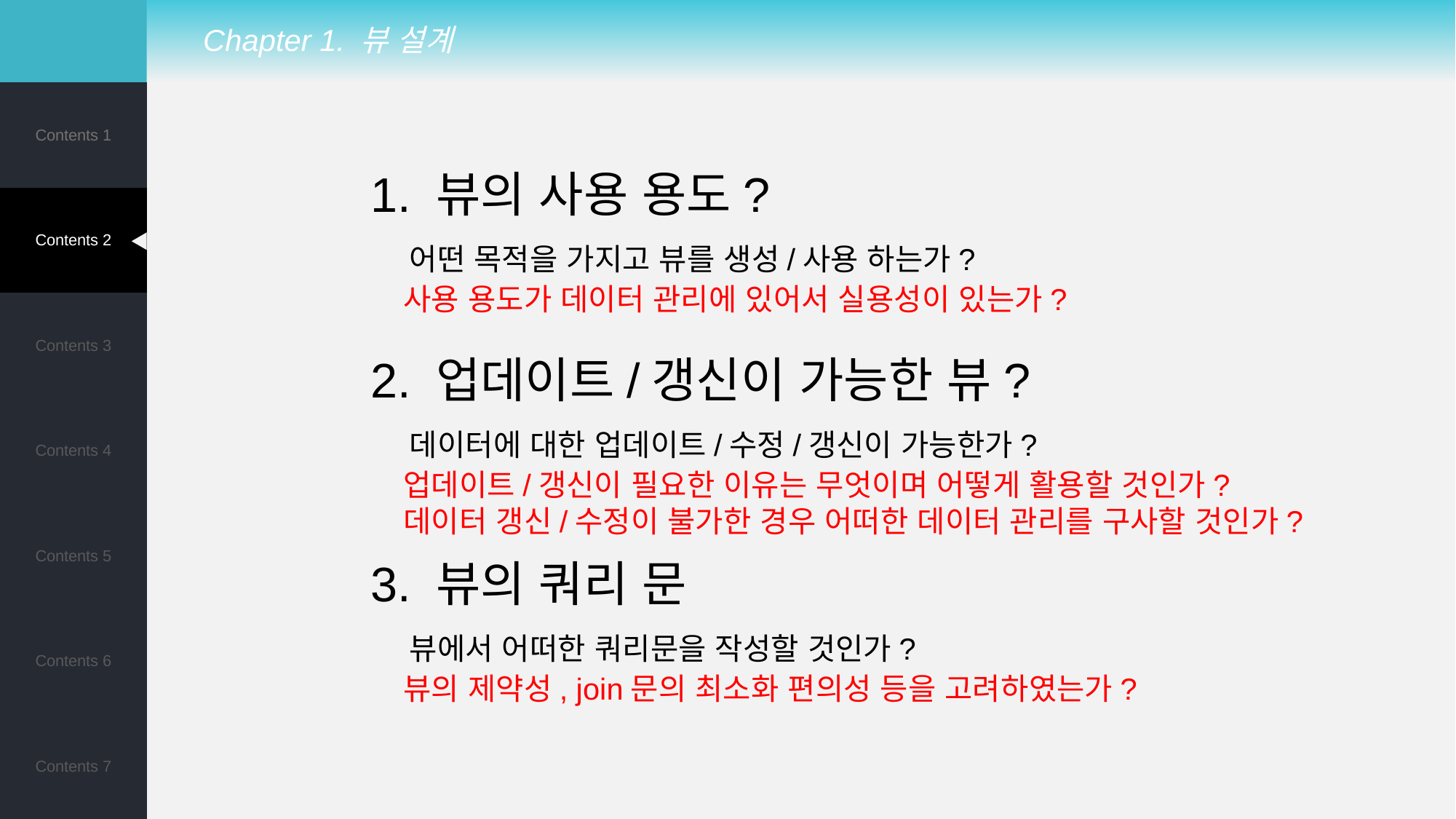

Chapter 1. 뷰 설계
| Contents 1 |
| --- |
| Contents 2 |
| Contents 3 |
| Contents 4 |
| Contents 5 |
| Contents 6 |
| Contents 7 |
1. 뷰의 사용 용도?
  어떤 목적을 가지고 뷰를 생성/사용 하는가?
   사용 용도가 데이터 관리에 있어서 실용성이 있는가?

2. 업데이트/갱신이 가능한 뷰?
  데이터에 대한 업데이트/수정/갱신이 가능한가?
   업데이트/갱신이 필요한 이유는 무엇이며 어떻게 활용할 것인가?
   데이터 갱신/수정이 불가한 경우 어떠한 데이터 관리를 구사할 것인가?
3. 뷰의 쿼리 문
  뷰에서 어떠한 쿼리문을 작성할 것인가?
   뷰의 제약성, join문의 최소화 편의성 등을 고려하였는가?